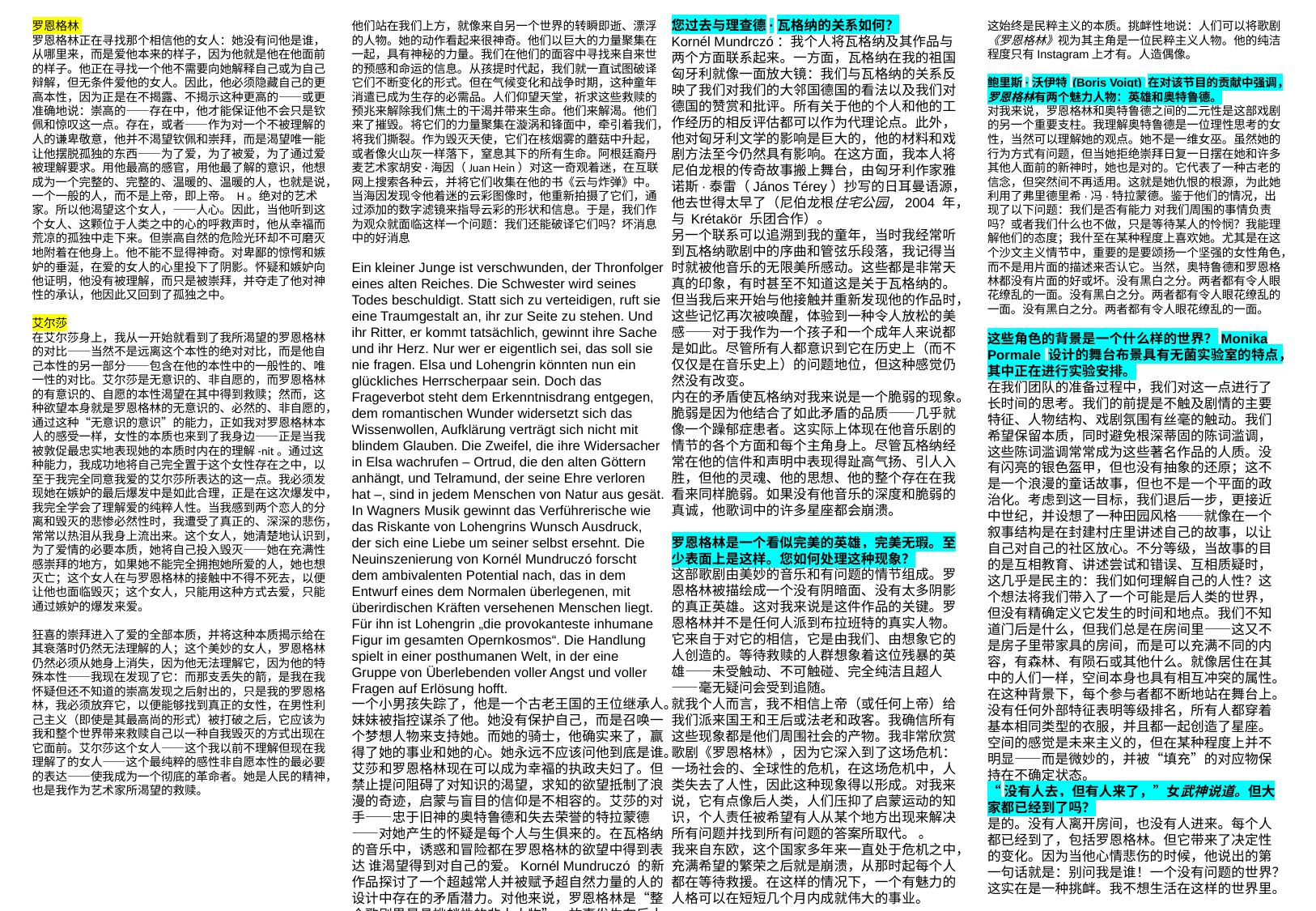

您过去与理查德·瓦格纳的关系如何？
Kornél Mundrczó：我个人将瓦格纳及其作品与两个方面联系起来。一方面，瓦格纳在我的祖国匈牙利就像一面放大镜：我们与瓦格纳的关系反映了我们对我们的大邻国德国的看法以及我们对德国的赞赏和批评。所有关于他的个人和他的工作经历的相反评估都可以作为代理论点。此外，他对匈牙利文学的影响是巨大的，他的材料和戏剧方法至今仍然具有影响。在这方面，我本人将尼伯龙根的传奇故事搬上舞台，由匈牙利作家雅诺斯·泰雷（János Térey）抄写的日耳曼语源，他去世得太早了（尼伯龙根住宅公园，2004 年，与 Krétakör 乐团合作）。
另一个联系可以追溯到我的童年，当时我经常听到瓦格纳歌剧中的序曲和管弦乐段落，我记得当时就被他音乐的无限美所感动。这些都是非常天真的印象，有时甚至不知道这是关于瓦格纳的。但当我后来开始与他接触并重新发现他的作品时，这些记忆再次被唤醒，体验到一种令人放松的美感——对于我作为一个孩子和一个成年人来说都是如此。尽管所有人都意识到它在历史上（而不仅仅是在音乐史上）的问题地位，但这种感觉仍然没有改变。
内在的矛盾使瓦格纳对我来说是一个脆弱的现象。脆弱是因为他结合了如此矛盾的品质——几乎就像一个躁郁症患者。这实际上体现在他音乐剧的情节的各个方面和每个主角身上。尽管瓦格纳经常在他的信件和声明中表现得趾高气扬、引人入胜，但他的灵魂、他的思想、他的整个存在在我看来同样脆弱。如果没有他音乐的深度和脆弱的真诚，他歌词中的许多星座都会崩溃。

罗恩格林是一个看似完美的英雄，完美无瑕。至少表面上是这样。您如何处理这种现象？
这部歌剧由美妙的音乐和有问题的情节组成。罗恩格林被描绘成一个没有阴暗面、没有太多阴影的真正英雄。这对我来说是这件作品的关键。罗恩格林并不是任何人派到布拉班特的真实人物。它来自于对它的相信，它是由我们、由想象它的人创造的。等待救赎的人群想象着这位残暴的英雄——未受触动、不可触碰、完全纯洁且超人——毫无疑问会受到追随。
就我个人而言，我不相信上帝（或任何上帝）给我们派来国王和王后或法老和政客。我确信所有这些现象都是他们周围社会的产物。我非常欣赏歌剧《罗恩格林》，因为它深入到了这场危机：一场社会的、全球性的危机，在这场危机中，人类失去了人性，因此这种现象得以形成。对我来说，它有点像后人类，人们压抑了启蒙运动的知识，个人责任被希望有人从某个地方出现来解决所有问题并找到所有问题的答案所取代。 。
我来自东欧，这个国家多年来一直处于危机之中，充满希望的繁荣之后就是崩溃，从那时起每个人都在等待救援。在这样的情况下，一个有魅力的人格可以在短短几个月内成就伟大的事业。
罗恩格林
罗恩格林正在寻找那个相信他的女人：她没有问他是谁，从哪里来，而是爱他本来的样子，因为他就是他在他面前的样子。他正在寻找一个他不需要向她解释自己或为自己辩解，但无条件爱他的女人。因此，他必须隐藏自己的更高本性，因为正是在不揭露、不揭示这种更高的——或更准确地说：崇高的——存在中，他才能保证他不会只是钦佩和惊叹这一点。存在，或者——作为对一个不被理解的人的谦卑敬意，他并不渴望钦佩和崇拜，而是渴望唯一能让他摆脱孤独的东西——为了爱，为了被爱，为了通过爱被理解要求。用他最高的感官，用他最了解的意识，他想成为一个完整的、完整的、温暖的、温暖的人，也就是说，一个一般的人，而不是上帝，即上帝。 H。绝对的艺术家。所以他渴望这个女人，——人心。因此，当他听到这个女人、这颗位于人类之中的心的呼救声时，他从幸福而荒凉的孤独中走下来。但崇高自然的危险光环却不可磨灭地附着在他身上。他不能不显得神奇。对卑鄙的惊愕和嫉妒的垂涎，在爱的女人的心里投下了阴影。怀疑和嫉妒向他证明，他没有被理解，而只是被崇拜，并夺走了他对神性的承认，他因此又回到了孤独之中。

艾尔莎
在艾尔莎身上，我从一开始就看到了我所渴望的罗恩格林的对比——当然不是远离这个本性的绝对对比，而是他自己本性的另一部分——包含在他的本性中的一般性的、唯一性的对比。艾尔莎是无意识的、非自愿的，而罗恩格林的有意识的、自愿的本性渴望在其中得到救赎；然而，这种欲望本身就是罗恩格林的无意识的、必然的、非自愿的，通过这种“无意识的意识”的能力，正如我对罗恩格林本人的感受一样，女性的本质也来到了我身边——正是当我被敦促最忠实地表现她的本质时内在的理解-nit。通过这种能力，我成功地将自己完全置于这个女性存在之中，以至于我完全同意我爱的艾尔莎所表达的这一点。我必须发现她在嫉妒的最后爆发中是如此合理，正是在这次爆发中，我完全学会了理解爱的纯粹人性。当我感到两个恋人的分离和毁灭的悲惨必然性时，我遭受了真正的、深深的悲伤，常常以热泪从我身上流出来。这个女人，她清楚地认识到，为了爱情的必要本质，她将自己投入毁灭——她在充满性感崇拜的地方，如果她不能完全拥抱她所爱的人，她也想灭亡；这个女人在与罗恩格林的接触中不得不死去，以便让他也面临毁灭；这个女人，只能用这种方式去爱，只能通过嫉妒的爆发来爱。

狂喜的崇拜进入了爱的全部本质，并将这种本质揭示给在其衰落时仍然无法理解的人；这个美妙的女人，罗恩格林仍然必须从她身上消失，因为他无法理解它，因为他的特殊本性——我现在发现了它：而那支丢失的箭，是我在我怀疑但还不知道的崇高发现之后射出的，只是我的罗恩格林，我必须放弃它，以便能够找到真正的女性，在男性利己主义（即使是其最高尚的形式）被打破之后，它应该为我和整个世界带来救赎自己以一种自我毁灭的方式出现在它面前。艾尔莎这个女人——这个我以前不理解但现在我理解了的女人——这个最纯粹的感性非自愿本性的最必要的表达——使我成为一个彻底的革命者。她是人民的精神，也是我作为艺术家所渴望的救赎。
他们站在我们上方，就像来自另一个世界的转瞬即逝、漂浮的人物。她的动作看起来很神奇。他们以巨大的力量聚集在一起，具有神秘的力量。我们在他们的面容中寻找来自来世的预感和命运的信息。从孩提时代起，我们就一直试图破译它们不断变化的形式。但在气候变化和战争时期，这种童年消遣已成为生存的必需品。人们仰望天堂，祈求这些救赎的预兆来解除我们焦土的干渴并带来生命。他们来解渴。他们来了摧毁。将它们的力量聚集在漩涡和锋面中，牵引着我们，将我们撕裂。作为毁灭天使，它们在核烟雾的蘑菇中升起，或者像火山灰一样落下，窒息其下的所有生命。阿根廷裔丹麦艺术家胡安·海因（Juan Hein）对这一奇观着迷，在互联网上搜索各种云，并将它们收集在他的书《云与炸弹》中。当海因发现令他着迷的云彩图像时，他重新拍摄了它们，通过添加的数字滤镜来指导云彩的形状和信息。于是，我们作为观众就面临这样一个问题：我们还能破译它们吗？坏消息中的好消息

Ein kleiner Junge ist verschwunden, der Thronfolger eines alten Reiches. Die Schwester wird seines Todes beschuldigt. Statt sich zu verteidigen, ruft sie eine Traumgestalt an, ihr zur Seite zu stehen. Und ihr Ritter, er kommt tatsächlich, gewinnt ihre Sache und ihr Herz. Nur wer er eigentlich sei, das soll sie nie fragen. Elsa und Lohengrin könnten nun ein glückliches Herrscherpaar sein. Doch das Frageverbot steht dem Erkenntnisdrang entgegen, dem romantischen Wunder widersetzt sich das Wissenwollen, Aufklärung verträgt sich nicht mit blindem Glauben. Die Zweifel, die ihre Widersacher in Elsa wachrufen – Ortrud, die den alten Göttern anhängt, und Telramund, der seine Ehre verloren hat –, sind in jedem Menschen von Natur aus gesät. In Wagners Musik gewinnt das Verführerische wie das Riskante von Lohengrins Wunsch Ausdruck, der sich eine Liebe um seiner selbst ersehnt. Die Neuinszenierung von Kornél Mundruczó forscht dem ambivalenten Potential nach, das in dem Entwurf eines dem Normalen überlegenen, mit überirdischen Kräften versehenen Menschen liegt. Für ihn ist Lohengrin „die provokanteste inhumane Figur im gesamten Opernkosmos“. Die Handlung spielt in einer posthumanen Welt, in der eine Gruppe von Überlebenden voller Angst und voller Fragen auf Erlösung hofft.
一个小男孩失踪了，他是一个古老王国的王位继承人。妹妹被指控谋杀了他。她没有保护自己，而是召唤一个梦想人物来支持她。而她的骑士，他确实来了，赢得了她的事业和她的心。她永远不应该问他到底是谁。艾莎和罗恩格林现在可以成为幸福的执政夫妇了。但禁止提问阻碍了对知识的渴望，求知的欲望抵制了浪漫的奇迹，启蒙与盲目的信仰是不相容的。艾莎的对手——忠于旧神的奥特鲁德和失去荣誉的特拉蒙德——对她产生的怀疑是每个人与生俱来的。在瓦格纳的音乐中，诱惑和冒险都在罗恩格林的欲望中得到表达 谁渴望得到对自己的爱。Kornél Mundruczó 的新作品探讨了一个超越常人并被赋予超自然力量的人的设计中存在的矛盾潜力。对他来说，罗恩格林是“整个歌剧界最具挑衅性的非人人物”。故事发生在后人类世界，一群充满恐惧和质疑的幸存者希望得到救赎。
这始终是民粹主义的本质。挑衅性地说：人们可以将歌剧《罗恩格林》视为其主角是一位民粹主义人物。他的纯洁程度只有Instagram上才有。人造偶像。

鲍里斯·沃伊特 (Boris Voigt) 在对该节目的贡献中强调，罗恩格林有两个魅力人物：英雄和奥特鲁德。
对我来说，罗恩格林和奥特鲁德之间的二元性是这部戏剧的另一个重要支柱。我理解奥特鲁德是一位理性思考的女性，当然可以理解她的观点。她不是一维女巫。虽然她的行为方式有问题，但当她拒绝崇拜日复一日摆在她和许多其他人面前的新神时，她也是对的。它代表了一种古老的信念，但突然间不再适用。这就是她仇恨的根源，为此她利用了弗里德里希·冯·特拉蒙德。鉴于他们的情况，出现了以下问题：我们是否有能力 对我们周围的事情负责吗？或者我们什么也不做，只是等待某人的怜悯？我能理解他们的态度；我什至在某种程度上喜欢她。尤其是在这个沙文主义情节中，重要的是要颂扬一个坚强的女性角色，而不是用片面的描述来否认它。当然，奥特鲁德和罗恩格林都没有片面的好或坏。没有黑白之分。两者都有令人眼花缭乱的一面。没有黑白之分。两者都有令人眼花缭乱的一面。没有黑白之分。两者都有令人眼花缭乱的一面。

这些角色的背景是一个什么样的世界？Monika Pormale 设计的舞台布景具有无菌实验室的特点，其中正在进行实验安排。
在我们团队的准备过程中，我们对这一点进行了长时间的思考。我们的前提是不触及剧情的主要特征、人物结构、戏剧氛围有丝毫的触动。我们希望保留本质，同时避免根深蒂固的陈词滥调，这些陈词滥调常常成为这些著名作品的人质。没有闪亮的银色盔甲，但也没有抽象的还原；这不是一个浪漫的童话故事，但也不是一个平面的政治化。考虑到这一目标，我们退后一步，更接近中世纪，并设想了一种田园风格——就像在一个叙事结构是在封建村庄里讲述自己的故事，以让自己对自己的社区放心。不分等级，当故事的目的是互相教育、讲述尝试和错误、互相质疑时，这几乎是民主的：我们如何理解自己的人性？这个想法将我们带入了一个可能是后人类的世界，但没有精确定义它发生的时间和地点。我们不知道门后是什么，但我们总是在房间里——这又不是房子里带家具的房间，而是可以充满不同的内容，有森林、有陨石或其他什么。就像居住在其中的人们一样，空间本身也具有相互冲突的属性。在这种背景下，每个参与者都不断地站在舞台上。没有任何外部特征表明等级排名，所有人都穿着基本相同类型的衣服，并且都一起创造了星座。空间的感觉是未来主义的，但在某种程度上并不明显——而是微妙的，并被“填充”的对应物保持在不确定状态。
“没有人去，但有人来了，”女武神说道。但大家都已经到了吗？
是的。没有人离开房间，也没有人进来。每个人都已经到了，包括罗恩格林。但它带来了决定性的变化。因为当他心情悲伤的时候，他说出的第一句话就是：别问我是谁！一个没有问题的世界？这实在是一种挑衅。我不想生活在这样的世界里。